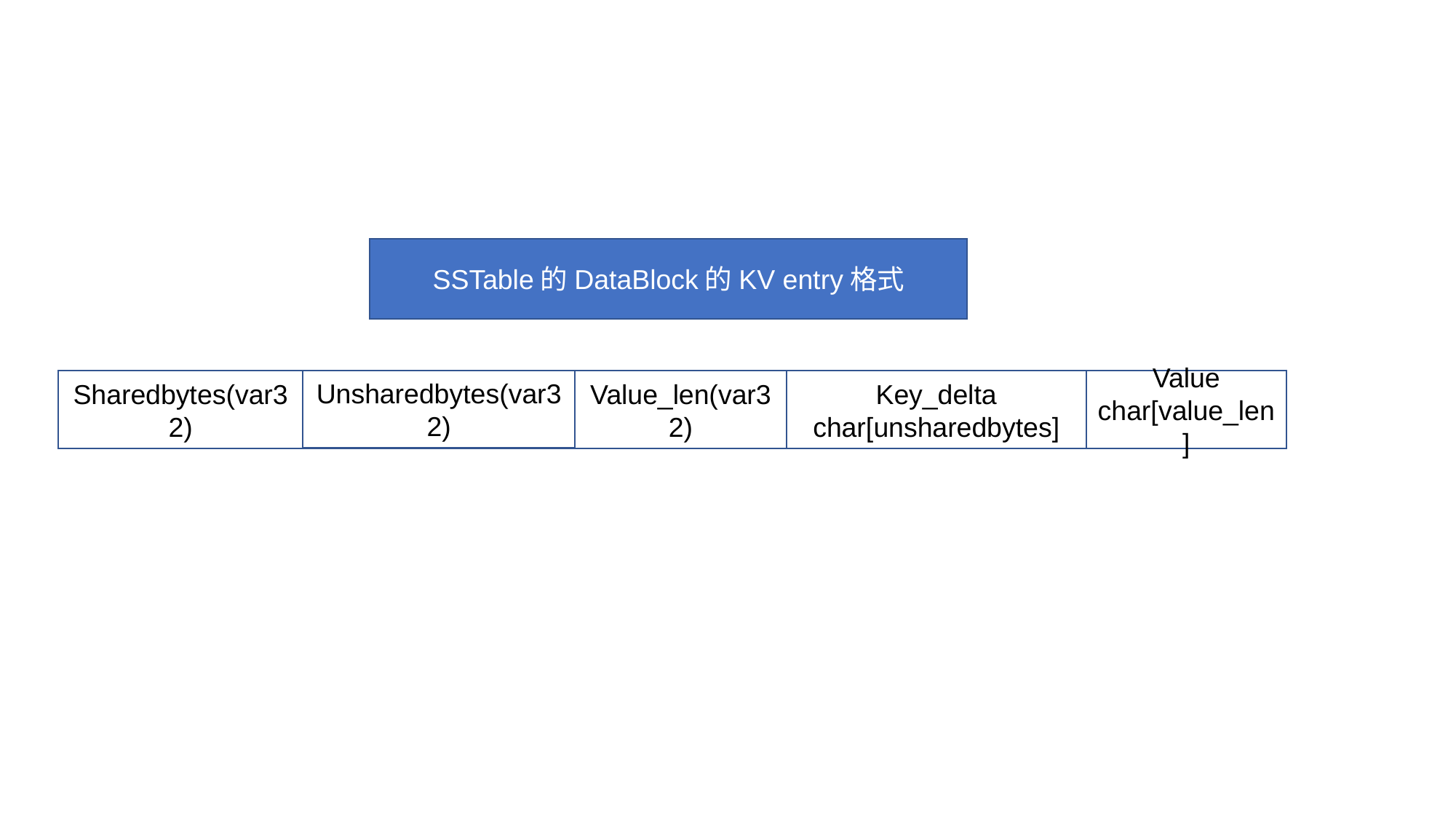

SSTable的DataBlock的KV entry格式
Unsharedbytes(var32)
Sharedbytes(var32)
Value_len(var32)
Key_delta
char[unsharedbytes]
Value
char[value_len]